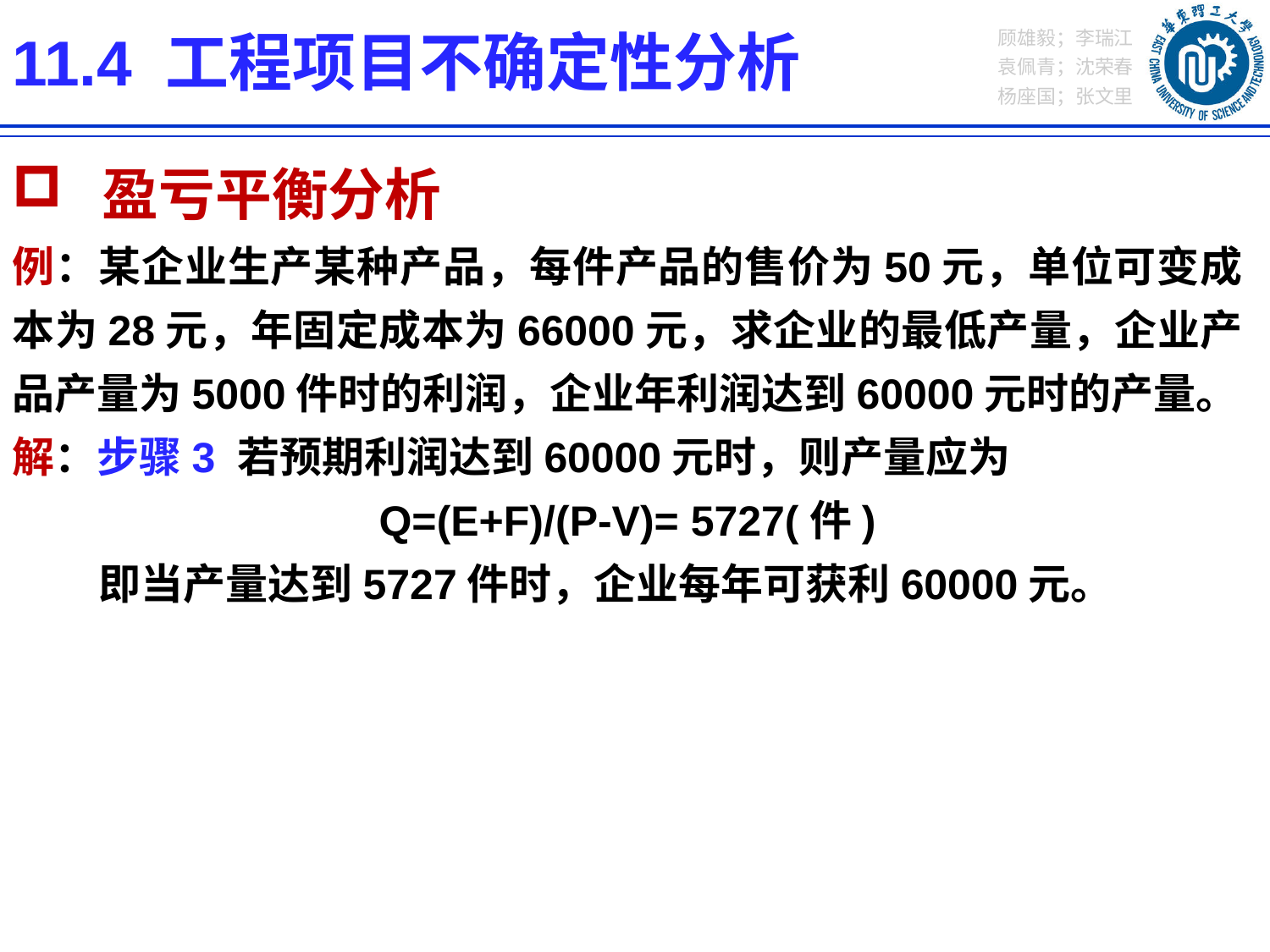

11.4 工程项目不确定性分析
 盈亏平衡分析
例：某企业生产某种产品，每件产品的售价为50元，单位可变成本为28元，年固定成本为66000元，求企业的最低产量，企业产品产量为5000件时的利润，企业年利润达到60000元时的产量。
解：步骤3 若预期利润达到60000元时，则产量应为
Q=(E+F)/(P-V)= 5727(件)
        即当产量达到5727件时，企业每年可获利60000元。